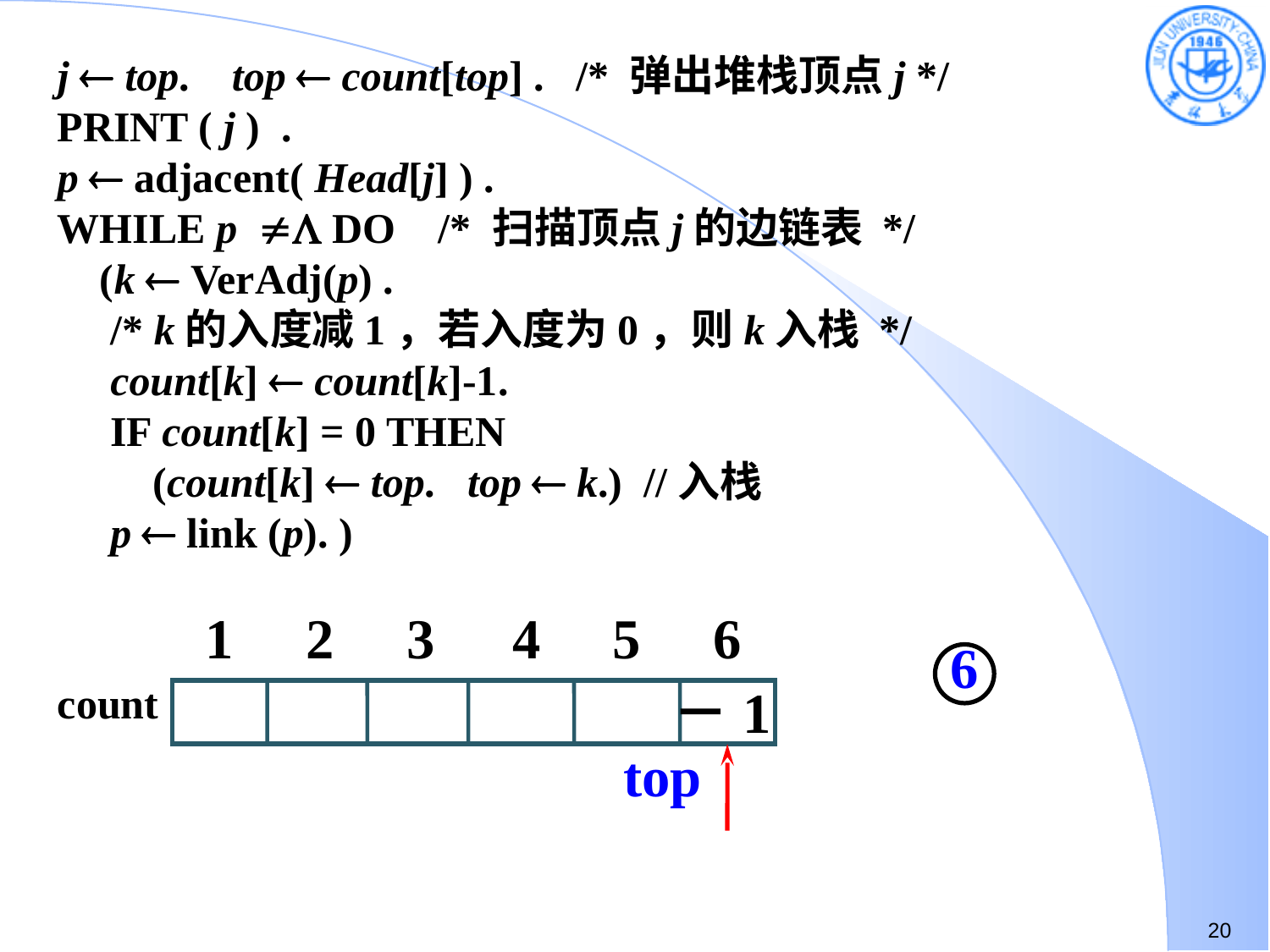

j ← top.    top ← count[top] .   /* 弹出堆栈顶点j */
PRINT ( j )  .
p ← adjacent( Head[j] ) .
WHILE p  ≠Λ DO	/* 扫描顶点j的边链表 */
    (k ← VerAdj(p) .
     /* k的入度减1，若入度为0，则k入栈 */
     count[k] ← count[k]-1.
     IF count[k] = 0 THEN
         (count[k] ← top.   top ← k.)  //入栈
     p ← link (p). )
1
2
3
4
5
6

count

－1

top

6